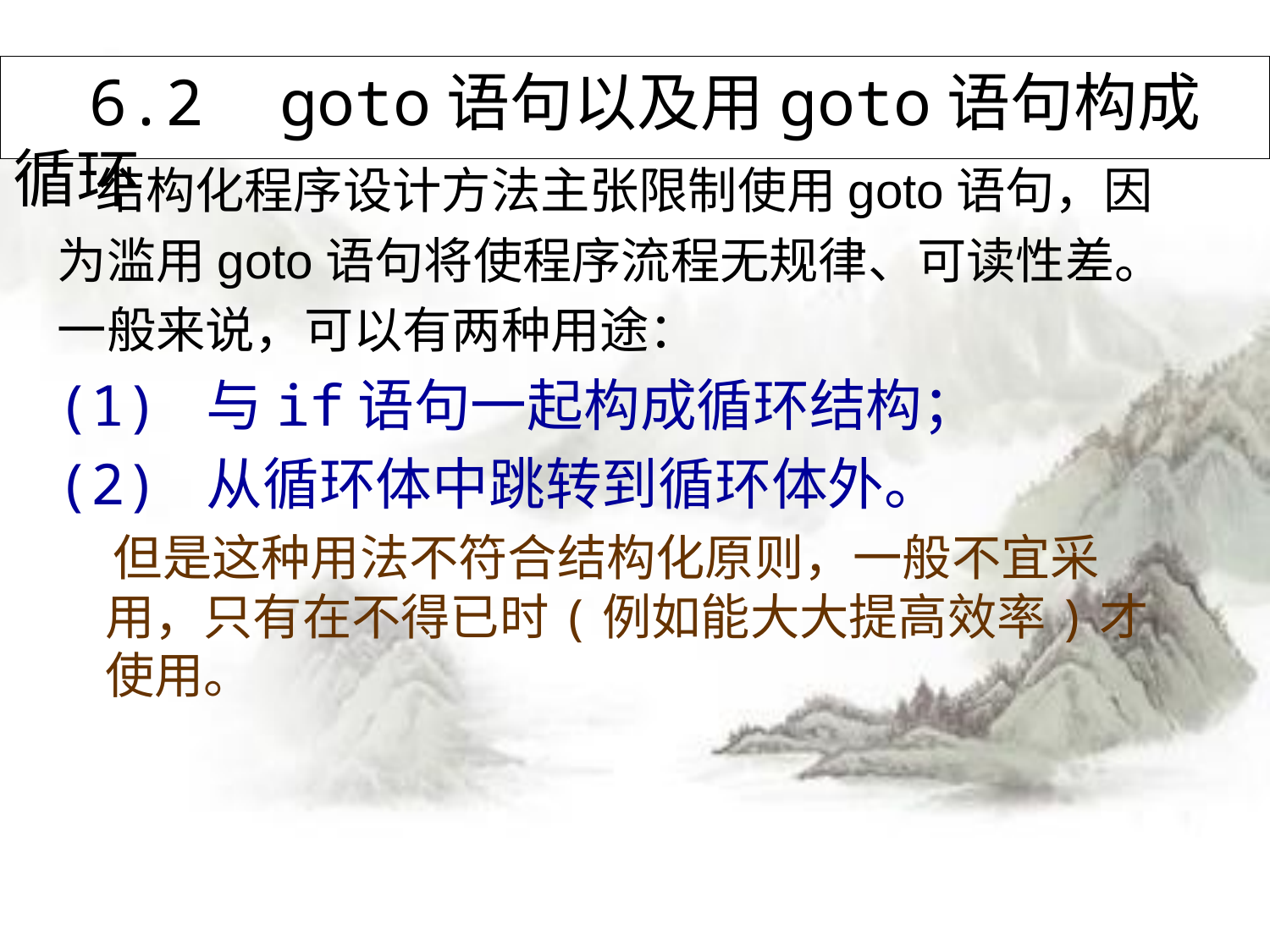

# 6.2  goto语句以及用goto语句构成循环
  结构化程序设计方法主张限制使用goto语句，因
为滥用goto语句将使程序流程无规律、可读性差。
一般来说，可以有两种用途：
(1) 与if语句一起构成循环结构；
(2) 从循环体中跳转到循环体外。
    但是这种用法不符合结构化原则，一般不宜采用，只有在不得已时(例如能大大提高效率)才使用。